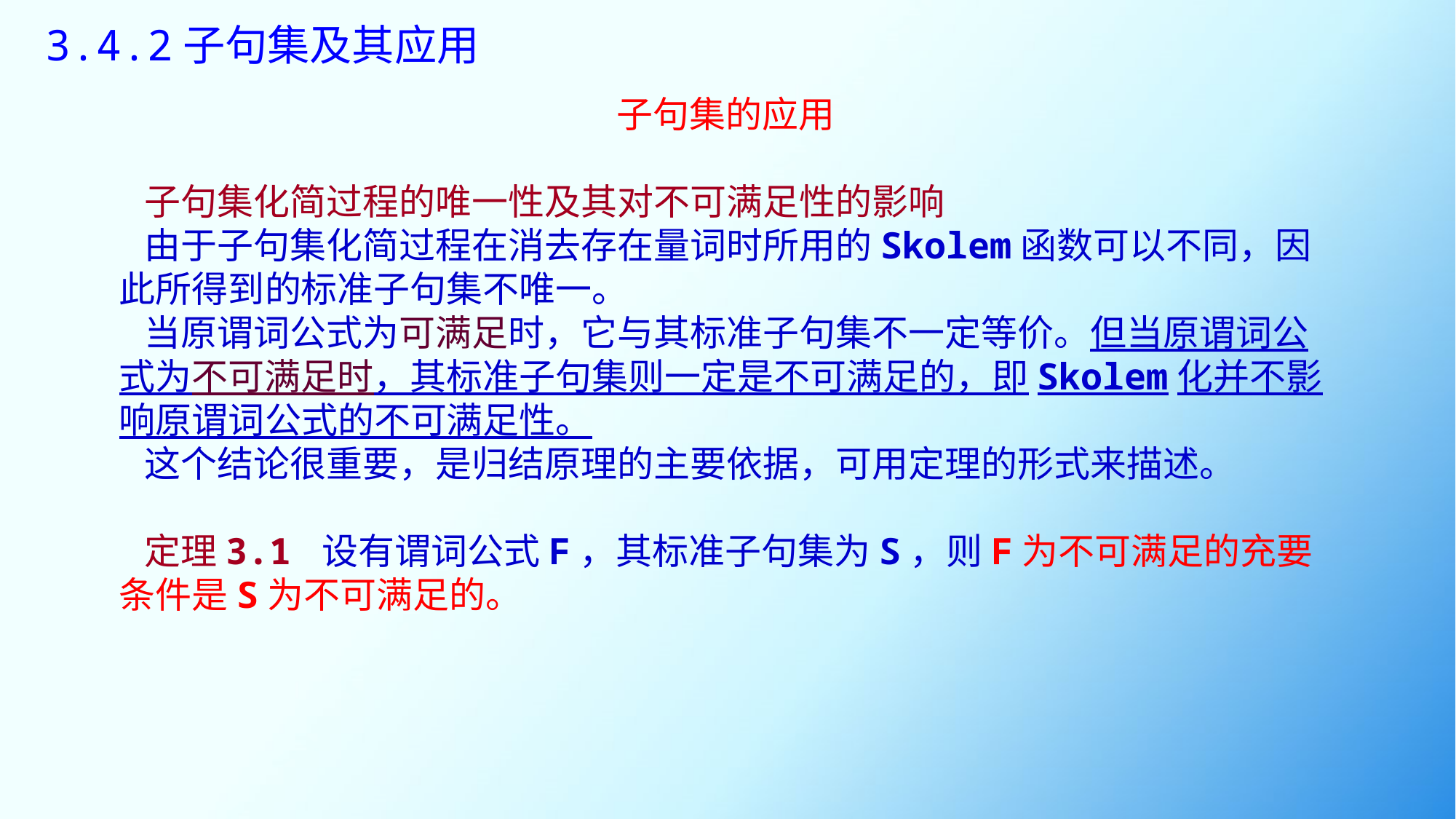

# 3.4.2子句集及其应用
子句集的应用

  子句集化简过程的唯一性及其对不可满足性的影响
  由于子句集化简过程在消去存在量词时所用的Skolem函数可以不同，因此所得到的标准子句集不唯一。
  当原谓词公式为可满足时，它与其标准子句集不一定等价。但当原谓词公式为不可满足时，其标准子句集则一定是不可满足的，即Skolem化并不影响原谓词公式的不可满足性。
  这个结论很重要，是归结原理的主要依据，可用定理的形式来描述。

  定理3.1 设有谓词公式F，其标准子句集为S，则F为不可满足的充要条件是S为不可满足的。

31